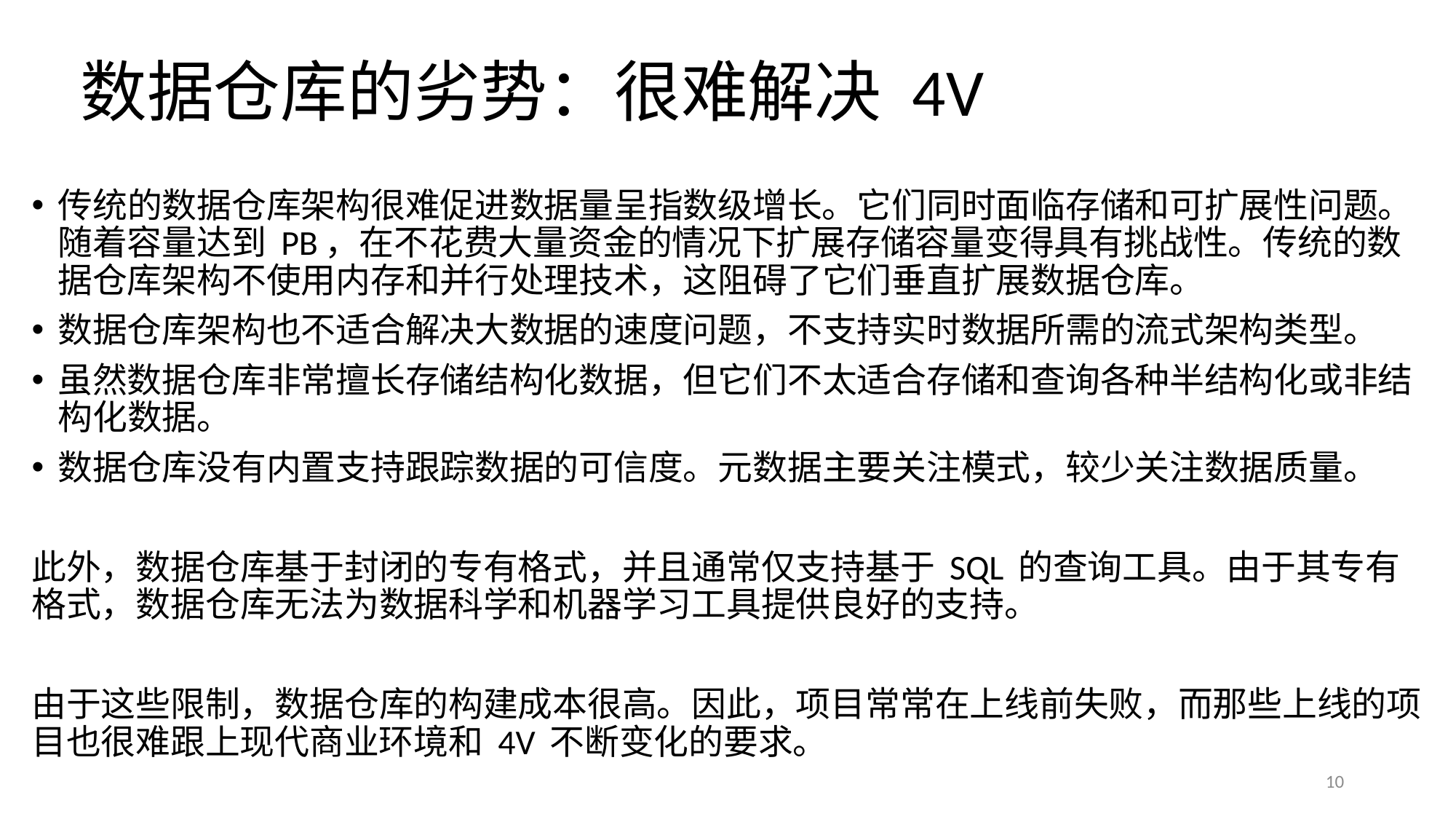

# 数据仓库的劣势：很难解决 4V
传统的数据仓库架构很难促进数据量呈指数级增⻓。它们同时⾯临存储和可扩展性问题。随着容量达到 PB，在不花费⼤量资⾦的情况下扩展存储容量变得具有挑战性。传统的数据仓库架构不使⽤内存和并⾏处理技术，这阻碍了它们垂直扩展数据仓库。
数据仓库架构也不适合解决⼤数据的速度问题，不⽀持实时数据所需的流式架构类型。
虽然数据仓库⾮常擅⻓存储结构化数据，但它们不太适合存储和查询各种半结构化或⾮结构化数据。
数据仓库没有内置⽀持跟踪数据的可信度。元数据主要关注模式，较少关注数据质量。

此外，数据仓库基于封闭的专有格式，并且通常仅⽀持基于 SQL 的查询⼯具。由于其专有格式，数据仓库⽆法为数据科学和机器学习⼯具提供良好的⽀持。

由于这些限制，数据仓库的构建成本很⾼。因此，项⽬常常在上线前失败，⽽那些上线的项⽬也很难跟上现代商业环境和 4V 不断变化的要求。
10